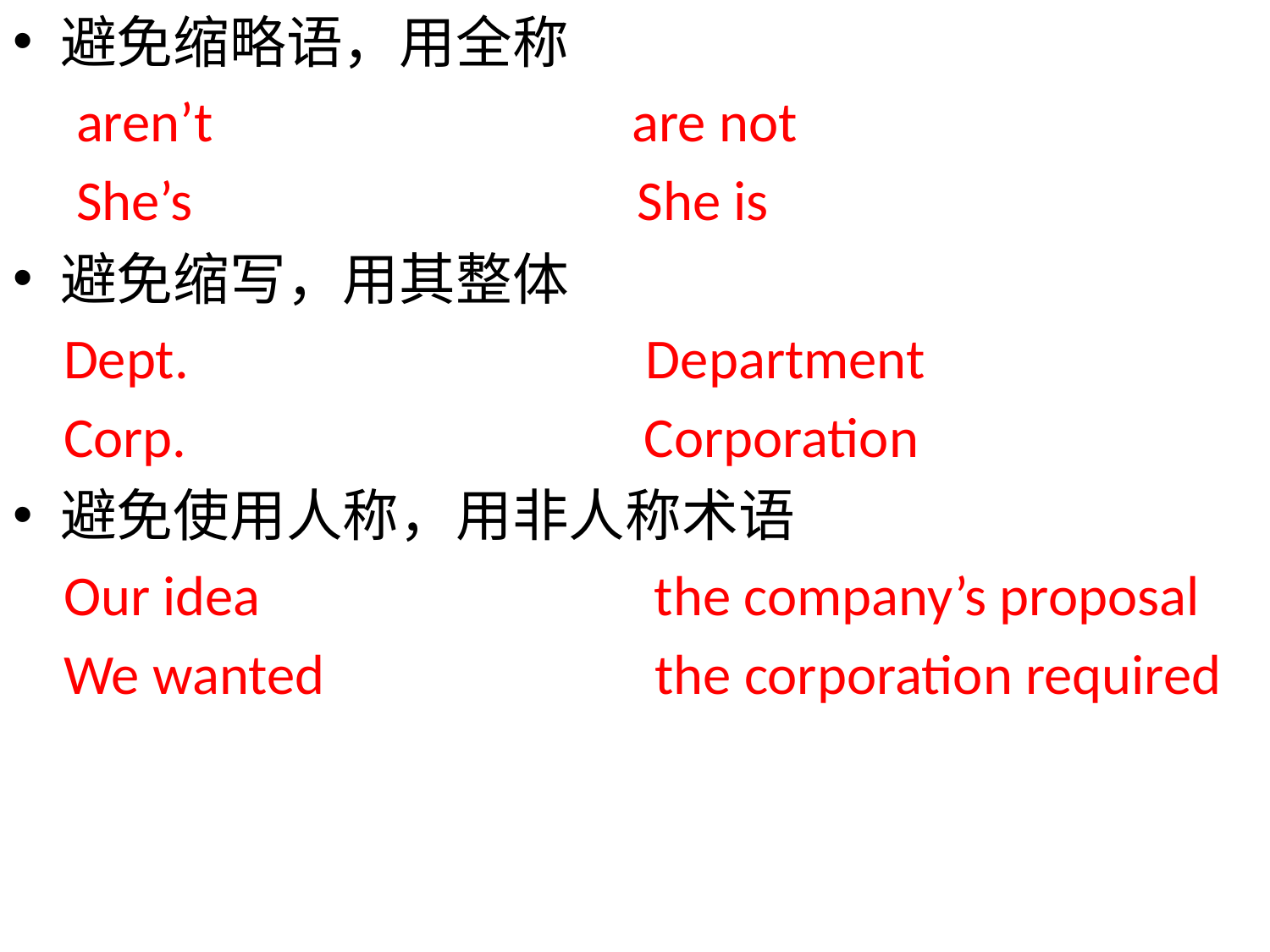

避免缩略语，用全称
     aren’t                                 are not
     She’s                                   She is
避免缩写，用其整体
    Dept.                                    Department
    Corp.                                    Corporation
避免使用人称，用非人称术语
    Our idea                               the company’s proposal
    We wanted                          the corporation required